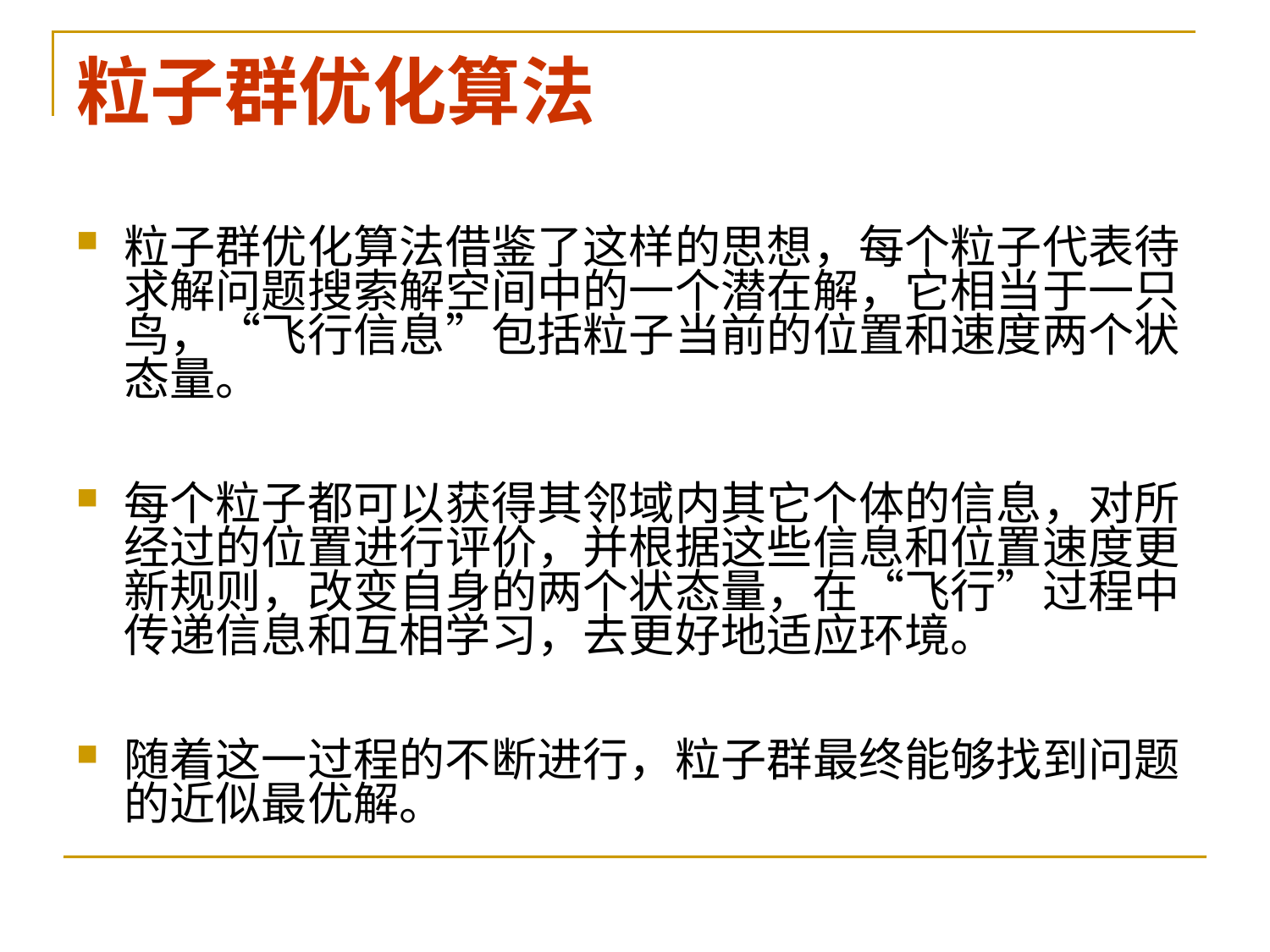

# 粒子群优化算法
粒子群优化算法借鉴了这样的思想，每个粒子代表待求解问题搜索解空间中的一个潜在解，它相当于一只鸟，“飞行信息”包括粒子当前的位置和速度两个状态量。

每个粒子都可以获得其邻域内其它个体的信息，对所经过的位置进行评价，并根据这些信息和位置速度更新规则，改变自身的两个状态量，在“飞行”过程中传递信息和互相学习，去更好地适应环境。

随着这一过程的不断进行，粒子群最终能够找到问题的近似最优解。